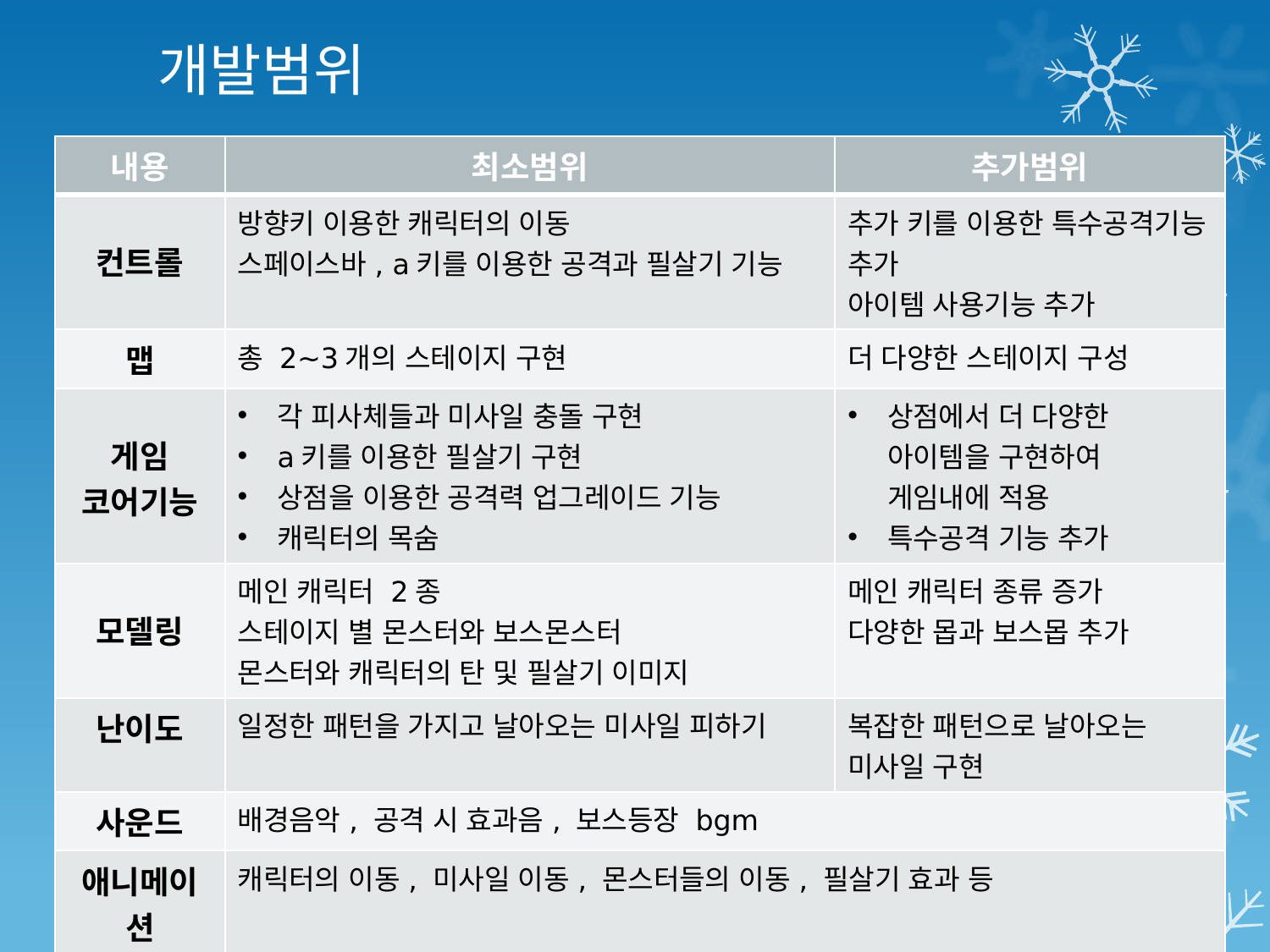

# 개발범위
| 내용 | 최소범위 | 추가범위 |
| --- | --- | --- |
| 컨트롤 | 방향키 이용한 캐릭터의 이동 스페이스바, a키를 이용한 공격과 필살기 기능 | 추가 키를 이용한 특수공격기능 추가 아이템 사용기능 추가 |
| 맵 | 총 2~3개의 스테이지 구현 | 더 다양한 스테이지 구성 |
| 게임 코어기능 | 각 피사체들과 미사일 충돌 구현 a키를 이용한 필살기 구현 상점을 이용한 공격력 업그레이드 기능 캐릭터의 목숨 | 상점에서 더 다양한 아이템을 구현하여 게임내에 적용 특수공격 기능 추가 |
| 모델링 | 메인 캐릭터 2종 스테이지 별 몬스터와 보스몬스터 몬스터와 캐릭터의 탄 및 필살기 이미지 | 메인 캐릭터 종류 증가 다양한 몹과 보스몹 추가 |
| 난이도 | 일정한 패턴을 가지고 날아오는 미사일 피하기 | 복잡한 패턴으로 날아오는 미사일 구현 |
| 사운드 | 배경음악, 공격 시 효과음, 보스등장 bgm |  |
| 애니메이션 | 캐릭터의 이동, 미사일 이동, 몬스터들의 이동, 필살기 효과 등 |  |